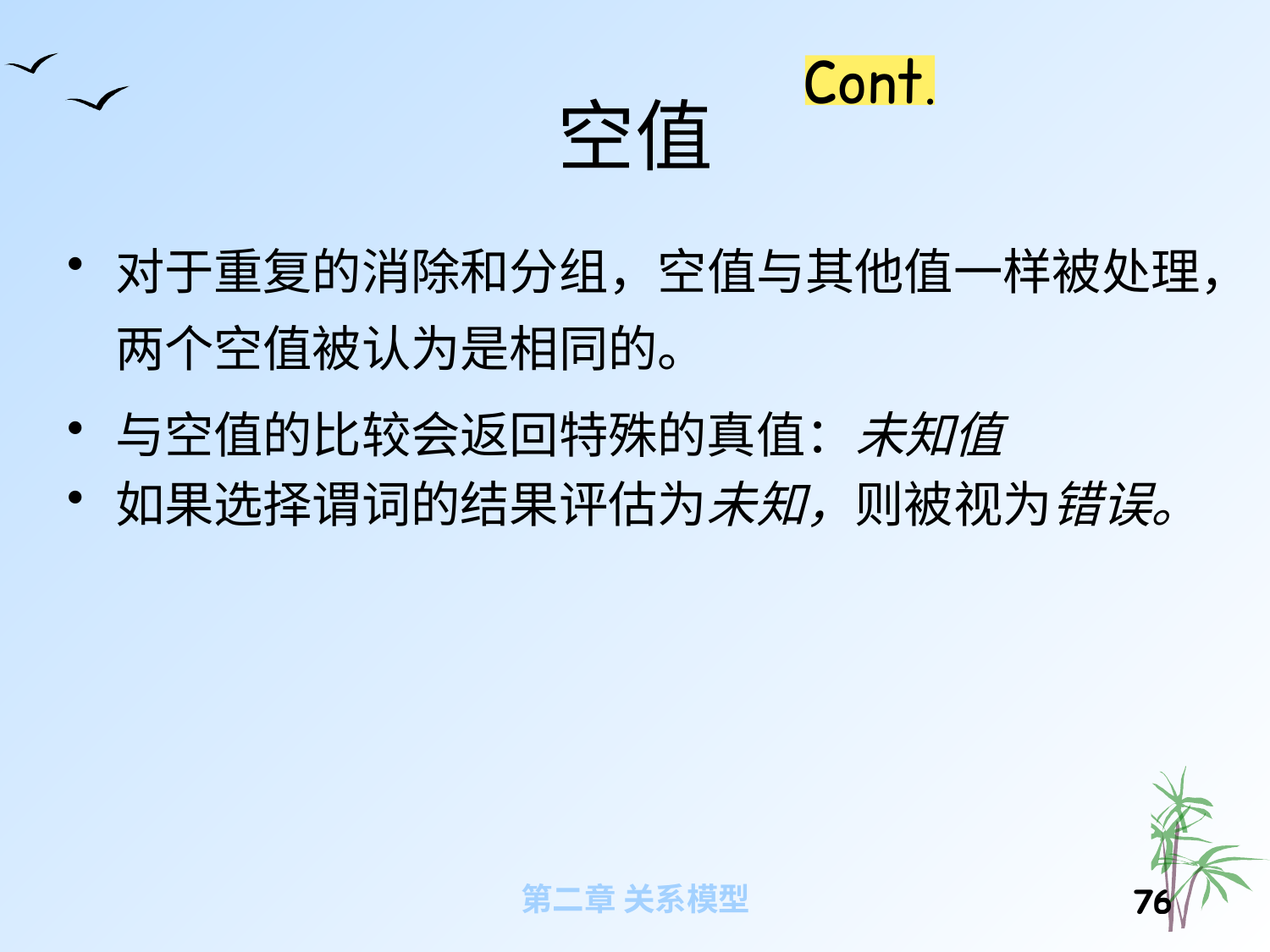

Cont.
# 空值
对于重复的消除和分组，空值与其他值一样被处理，两个空值被认为是相同的。
与空值的比较会返回特殊的真值：未知值
如果选择谓词的结果评估为未知，则被视为错误。
第二章 关系模型
76